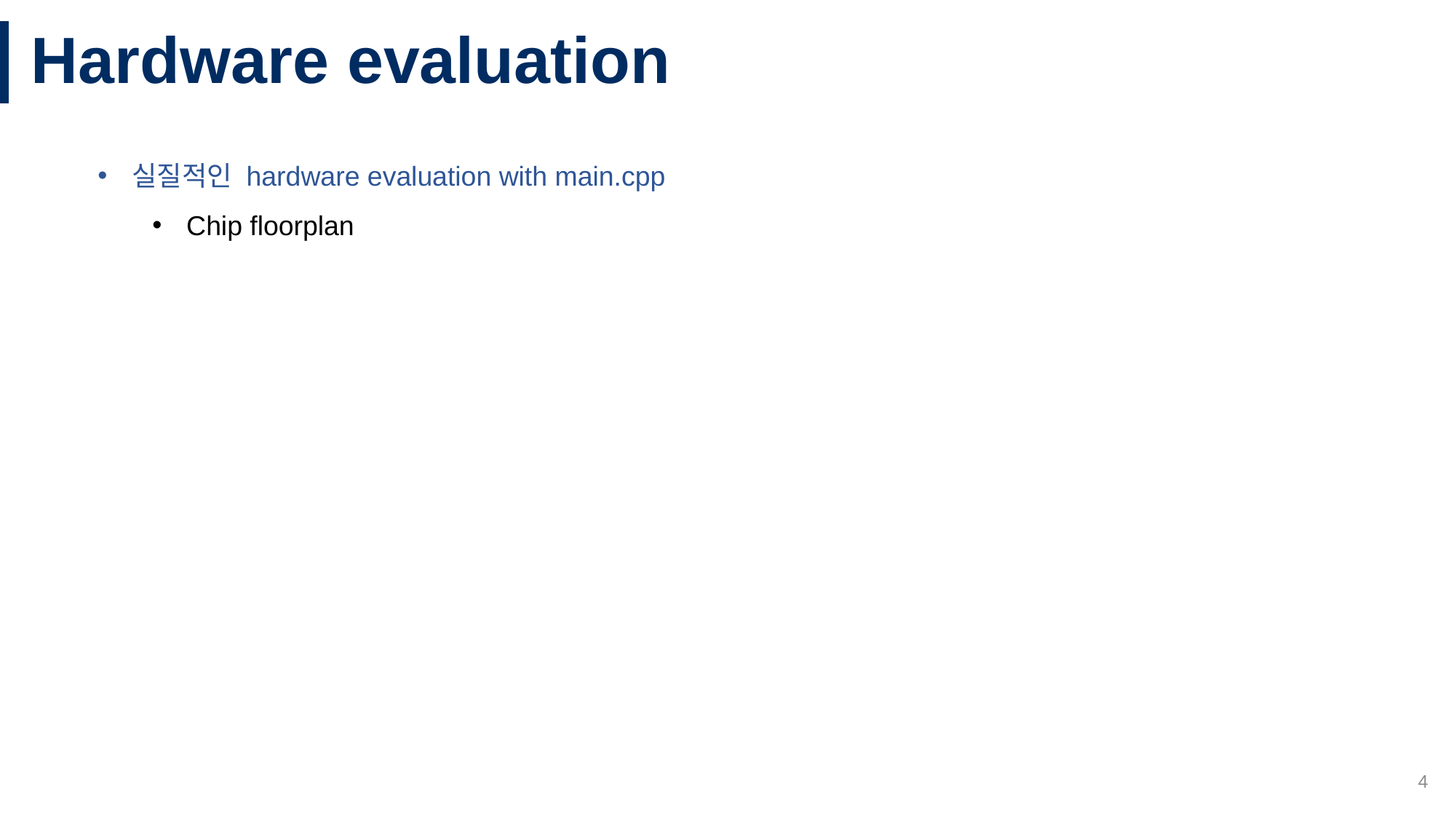

# Hardware evaluation
실질적인 hardware evaluation with main.cpp
Chip floorplan

4